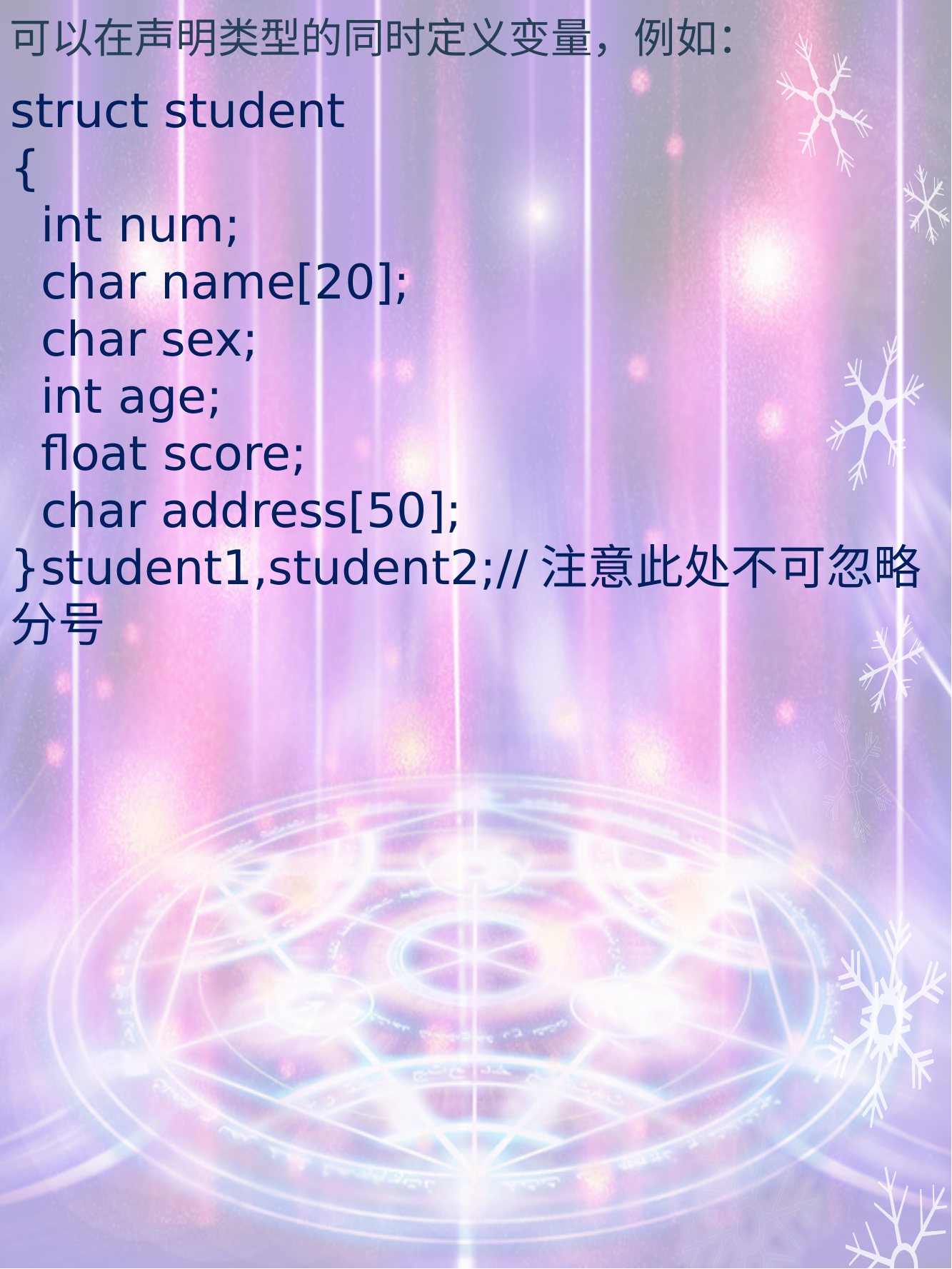

可以在声明类型的同时定义变量，例如：
struct student
{
  int num;
  char name[20];
  char sex;
  int age;
  float score;
  char address[50];
}student1,student2;//注意此处不可忽略分号